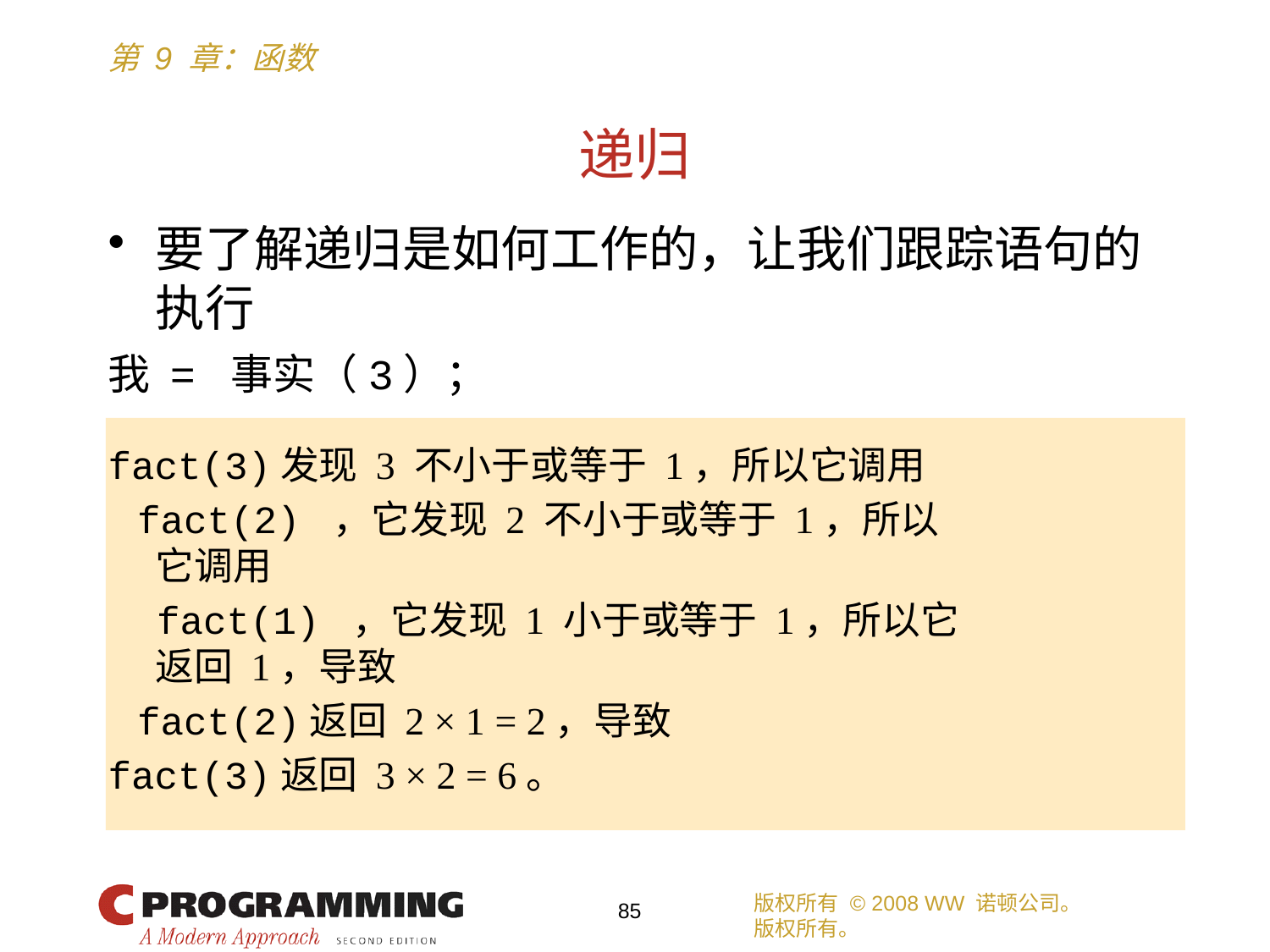

# 递归
要了解递归是如何工作的，让我们跟踪语句的执行
我 = 事实（3）；

fact(3)发现 3 不小于或等于 1，所以它调用
   fact(2) ，它发现 2 不小于或等于 1，所以
它调用
     fact(1) ，它发现 1 小于或等于 1，所以它
返回 1，导致
   fact(2)返回 2 × 1 = 2，导致
fact(3)返回 3 × 2 = 6。

版权所有 © 2008 WW 诺顿公司。
版权所有。
85